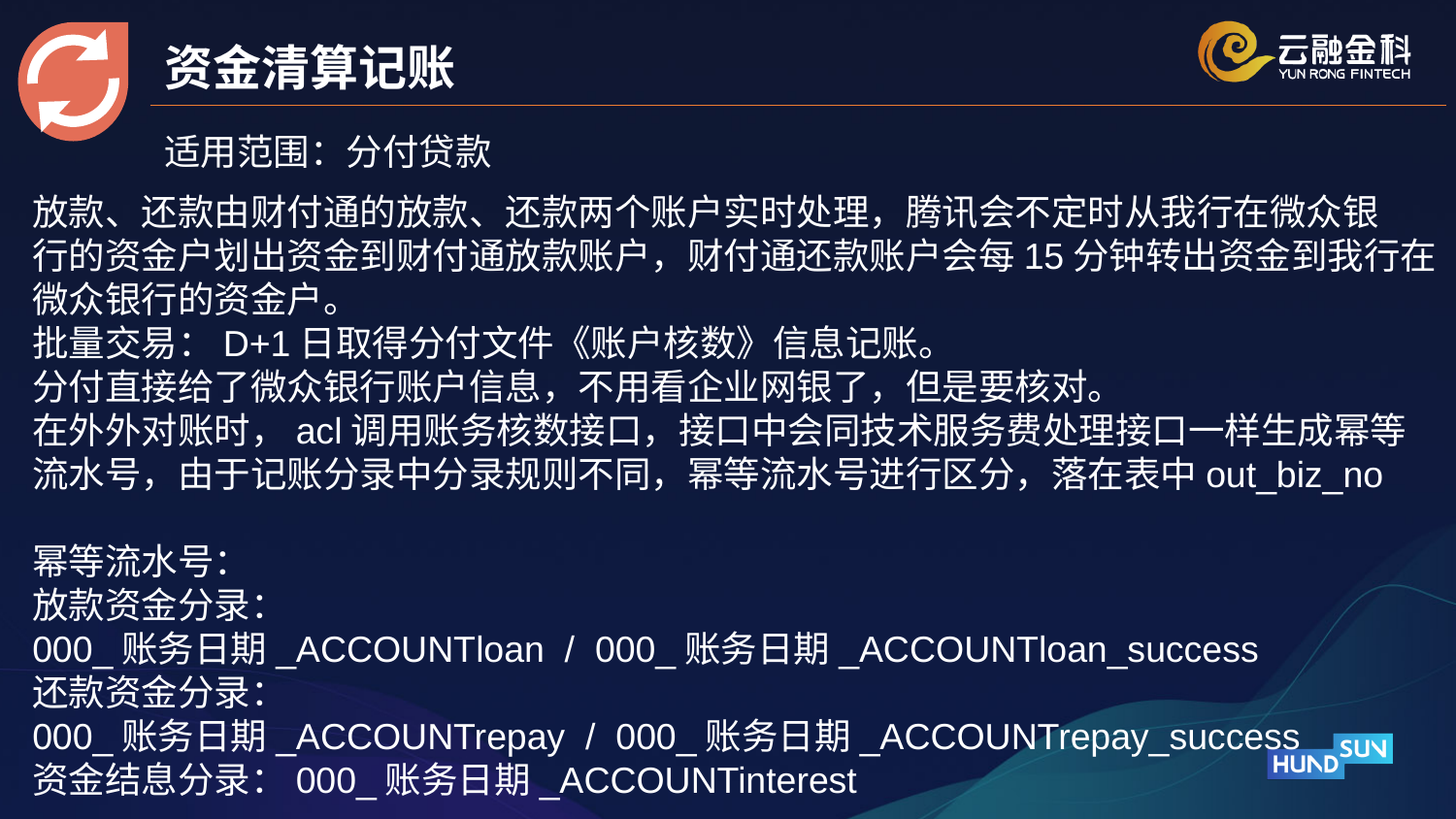

资金清算记账

适用范围：分付贷款
放款、还款由财付通的放款、还款两个账户实时处理，腾讯会不定时从我行在微众银
行的资金户划出资金到财付通放款账户，财付通还款账户会每15分钟转出资金到我行在
微众银行的资金户。
批量交易：D+1日取得分付文件《账户核数》信息记账。
分付直接给了微众银行账户信息，不用看企业网银了，但是要核对。
在外外对账时，acl调用账务核数接口，接口中会同技术服务费处理接口一样生成幂等
流水号，由于记账分录中分录规则不同，幂等流水号进行区分，落在表中out_biz_no

幂等流水号：
放款资金分录：
000_账务日期_ACCOUNTloan  /  000_账务日期_ACCOUNTloan_success
还款资金分录：
000_账务日期_ACCOUNTrepay  /  000_账务日期_ACCOUNTrepay_success
资金结息分录：000_账务日期_ACCOUNTinterest